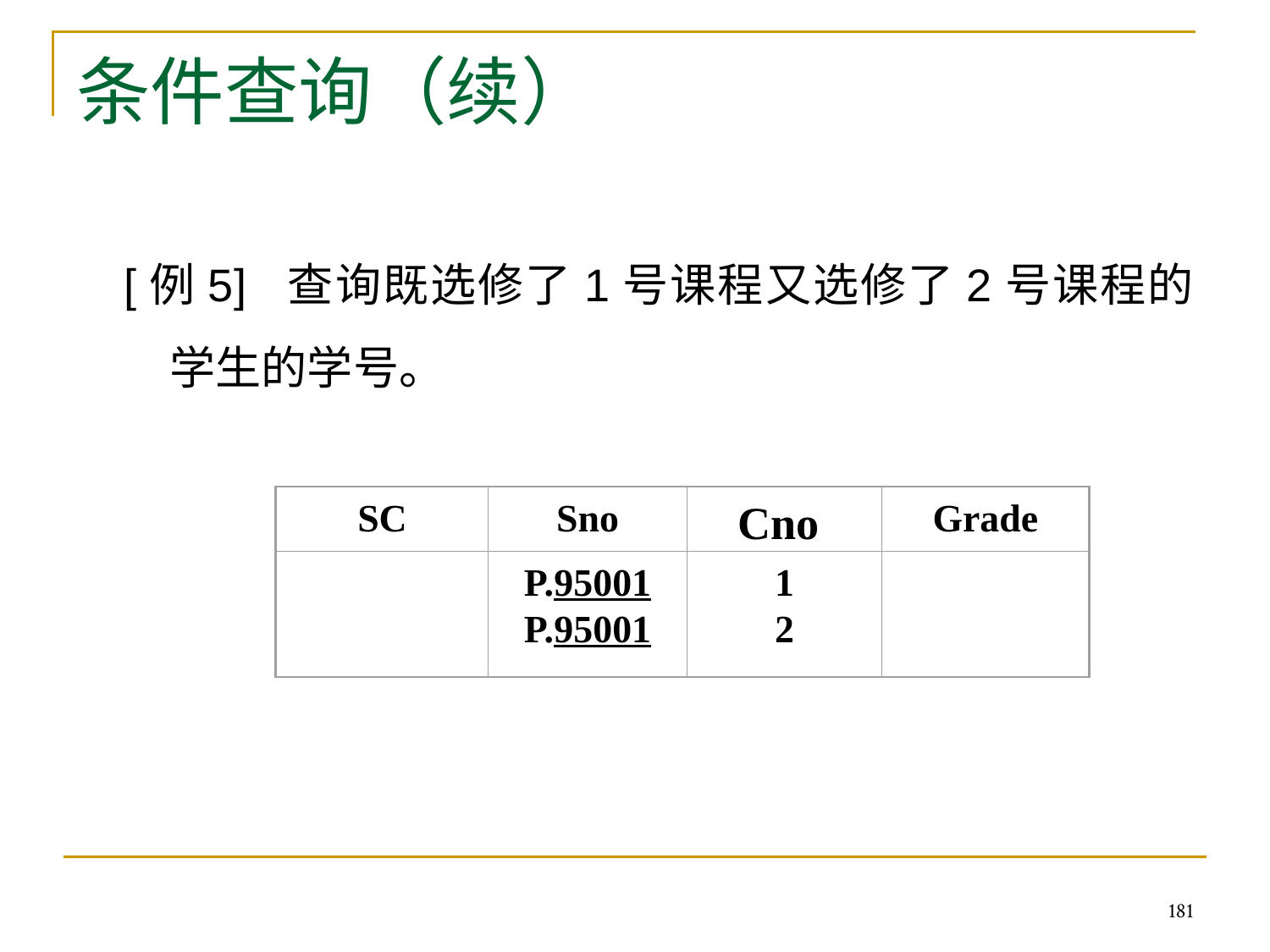

# 条件查询（续）
[例5]  查询既选修了1号课程又选修了2号课程的学生的学号。

SC

Sno

Cno

Grade

P.95001
P.95001

1
2

181